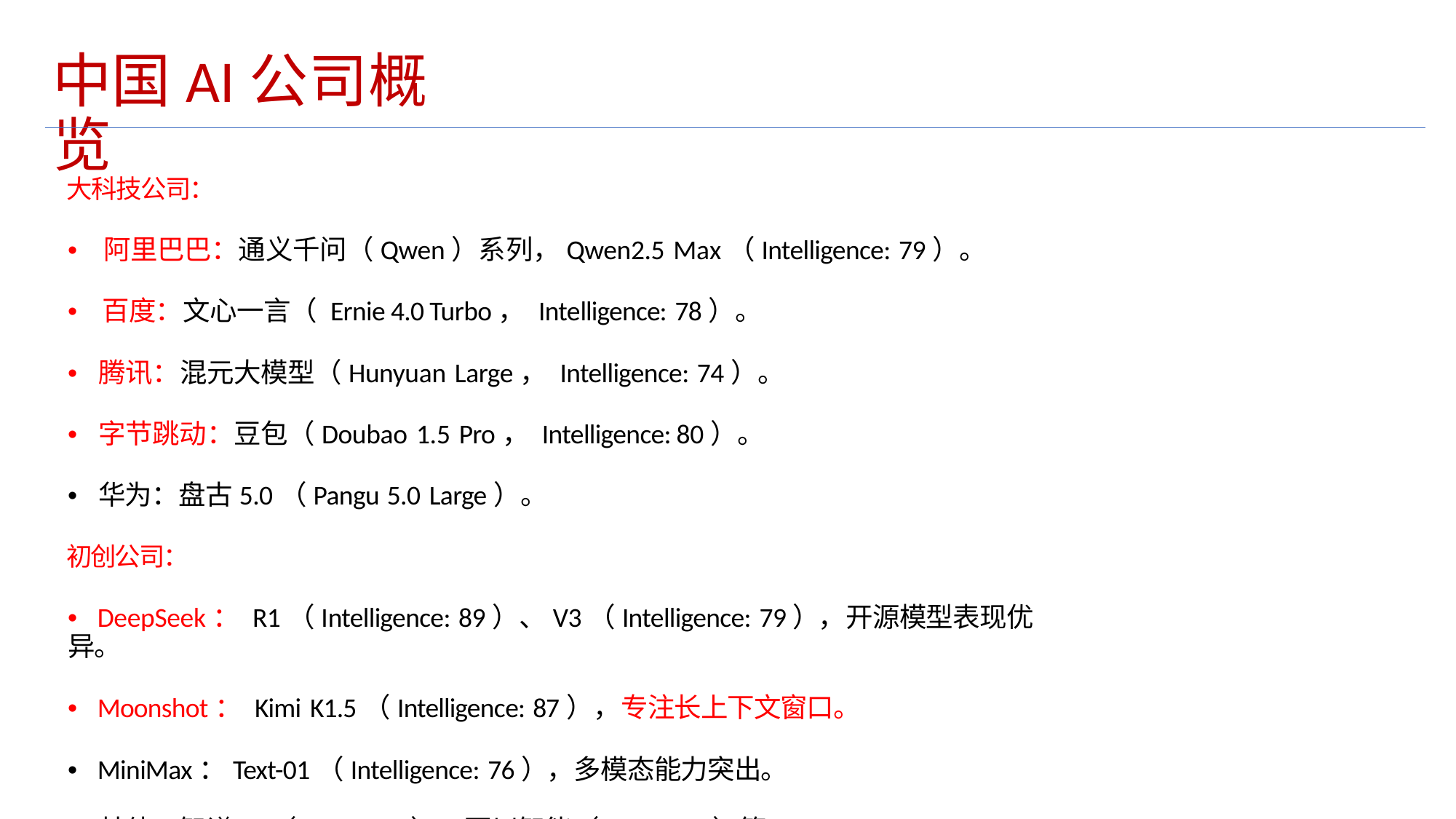

中国AI公司概览

大科技公司：

•  阿里巴巴：通义千问（Qwen）系列，Qwen2.5 Max（Intelligence: 79）。

•  百度：文心一言（ Ernie 4.0 Turbo， Intelligence: 78）。

•  腾讯：混元大模型（Hunyuan Large， Intelligence: 74）。

•  字节跳动：豆包（Doubao 1.5 Pro， Intelligence: 80）。

•  华为：盘古5.0（Pangu 5.0 Large）。

初创公司：

•  DeepSeek： R1（Intelligence: 89）、V3（Intelligence: 79），开源模型表现优异。

•  Moonshot： Kimi K1.5（Intelligence: 87），专注长上下文窗口。

•  MiniMax：Text-01（Intelligence: 76），多模态能力突出。

•  其他：智谱AI（ChatGLM）、百川智能（Baichuan）等。